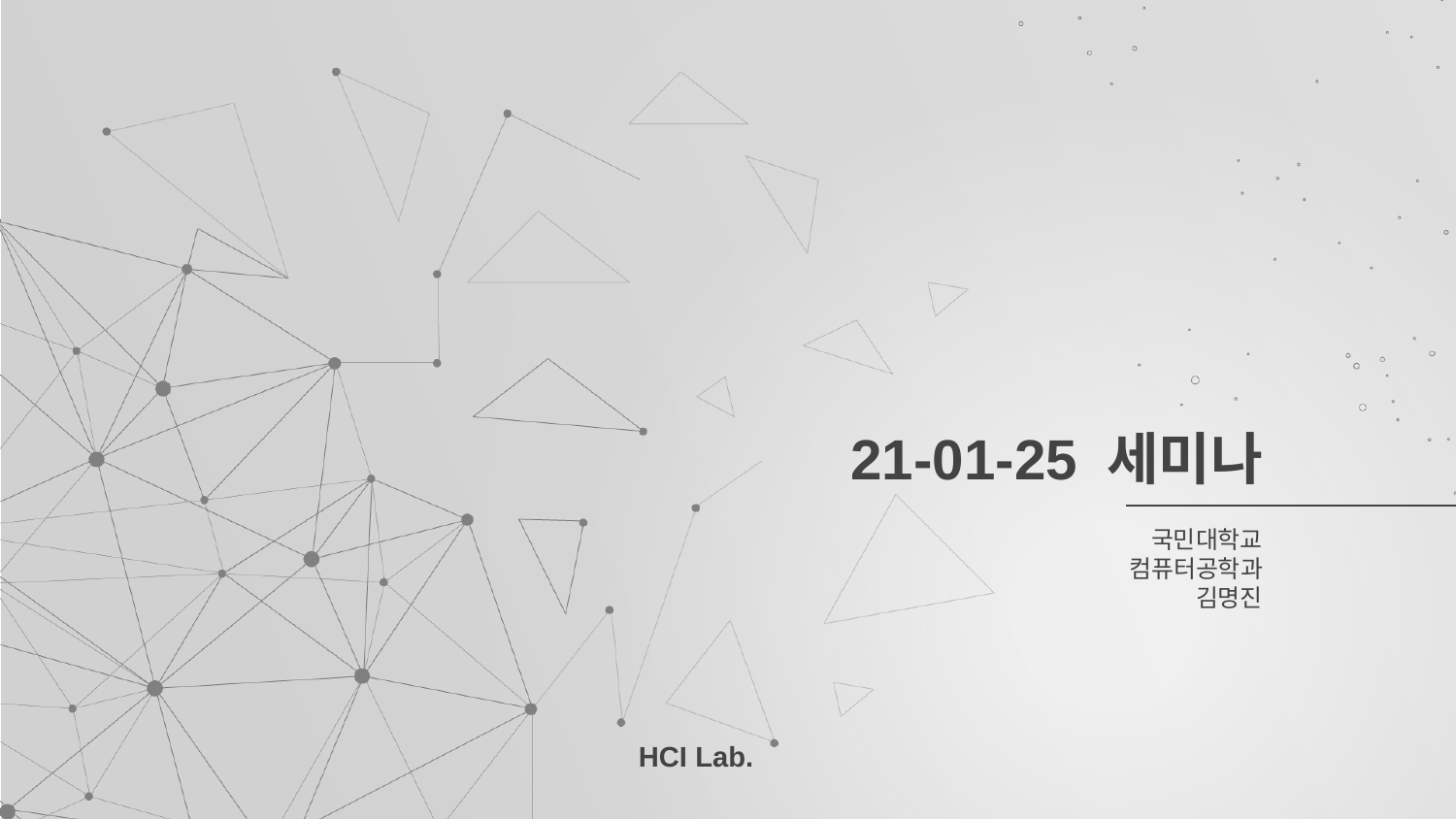

# 21-01-25 세미나
국민대학교
컴퓨터공학과
김명진
HCI Lab.